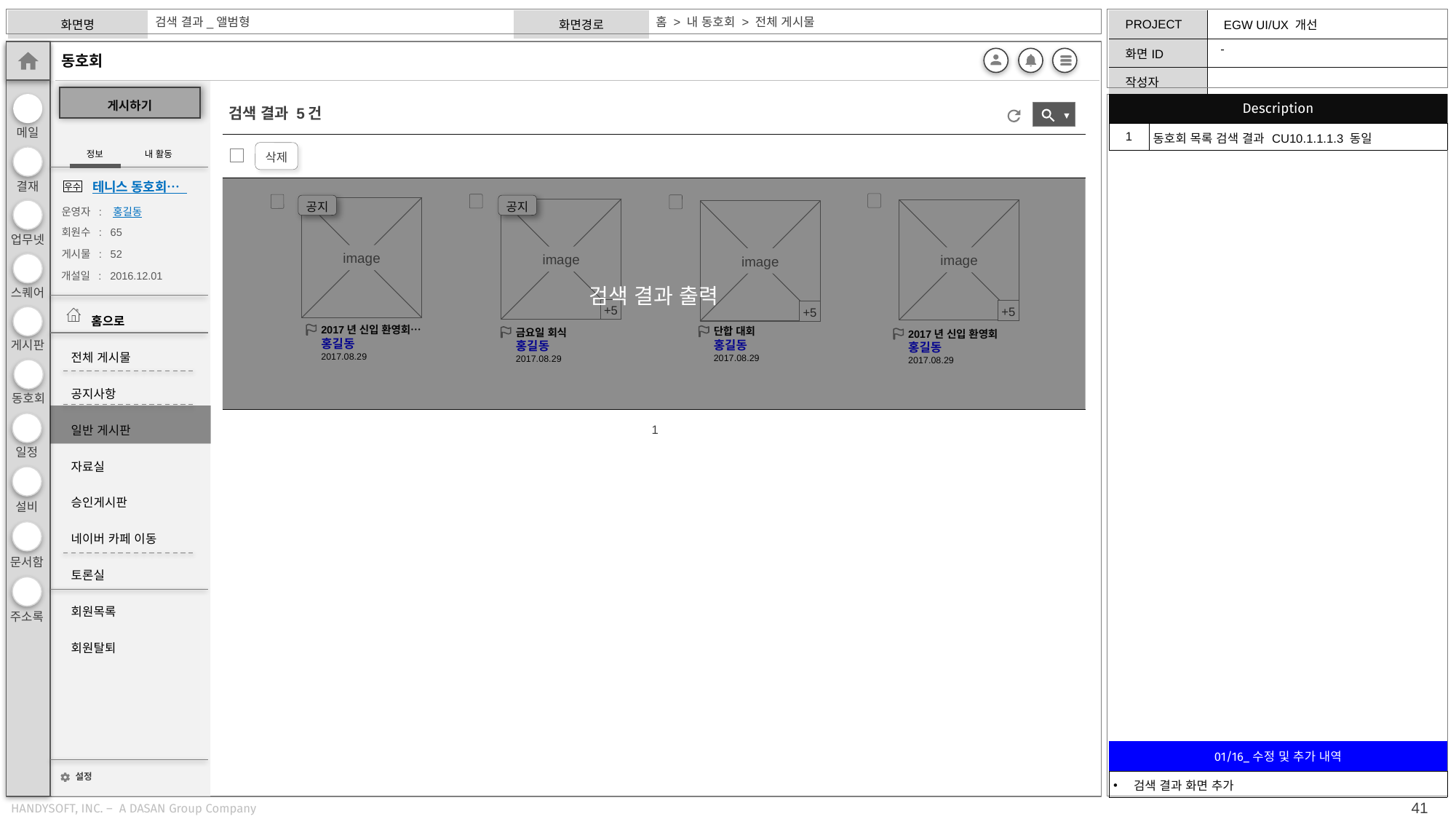

홈 > 내 동호회 > 전체 게시물
검색 결과_앨범형
-
| Description |  |
| --- | --- |
| 1 | 동호회 목록 검색 결과 CU10.1.1.1.3 동일 |
▼

검색 결과 5건
삭제

검색 결과 출력

공지
공지

image

image

image

image
+5
+5
+5
2017년 신입 환영회…
홍길동
2017.08.29

단합 대회
홍길동
2017.08.29
금요일 회식
홍길동
2017.08.29

2017년 신입 환영회
홍길동
2017.08.29

1
| 01/16\_수정 및 추가 내역 |
| --- |
| 검색 결과 화면 추가 |